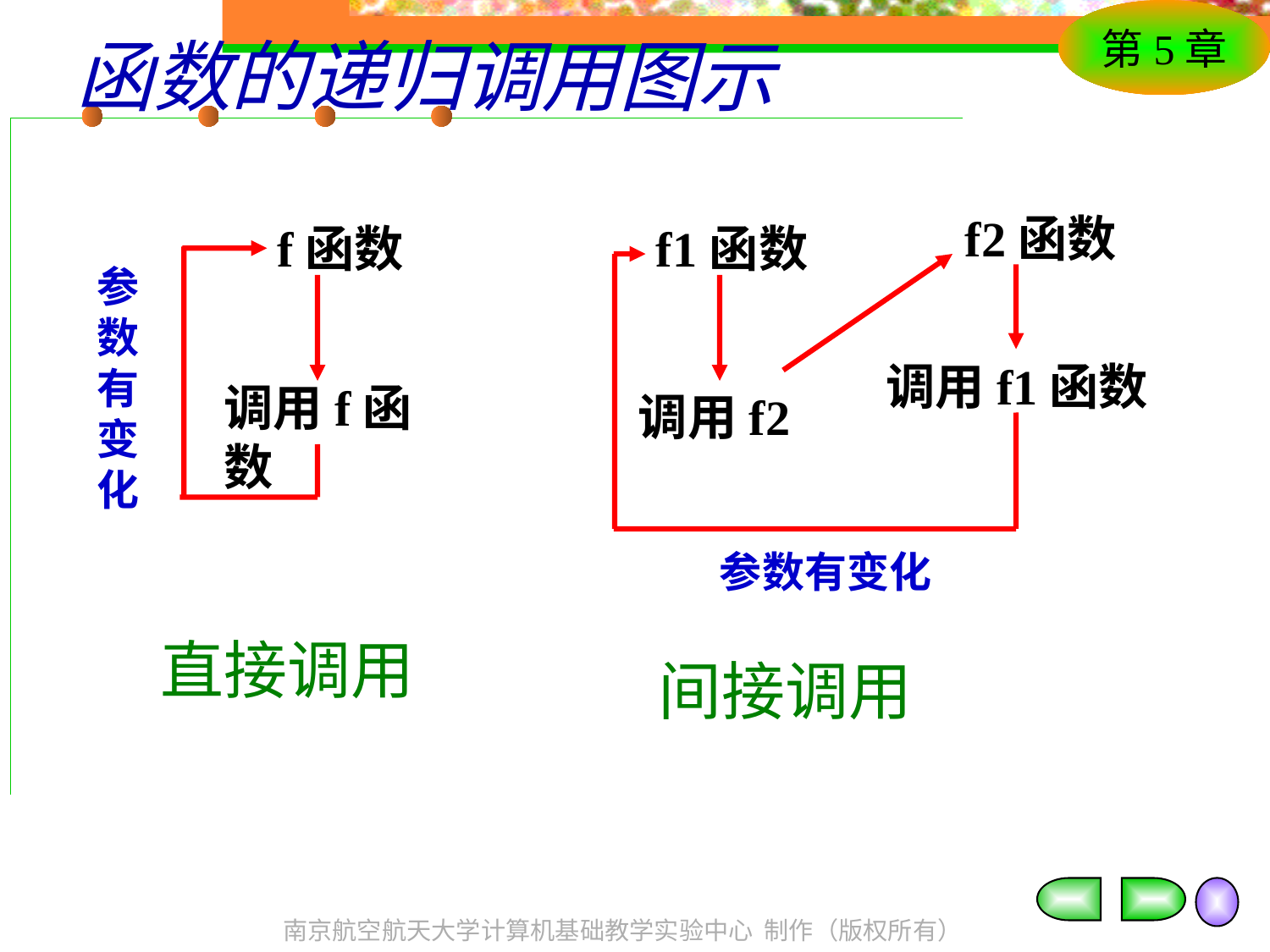

# 函数的递归调用图示
f2函数
f函数
f1函数

参数有变化

调用f1函数
调用f函数
调用f2

参数有变化
直接调用
间接调用